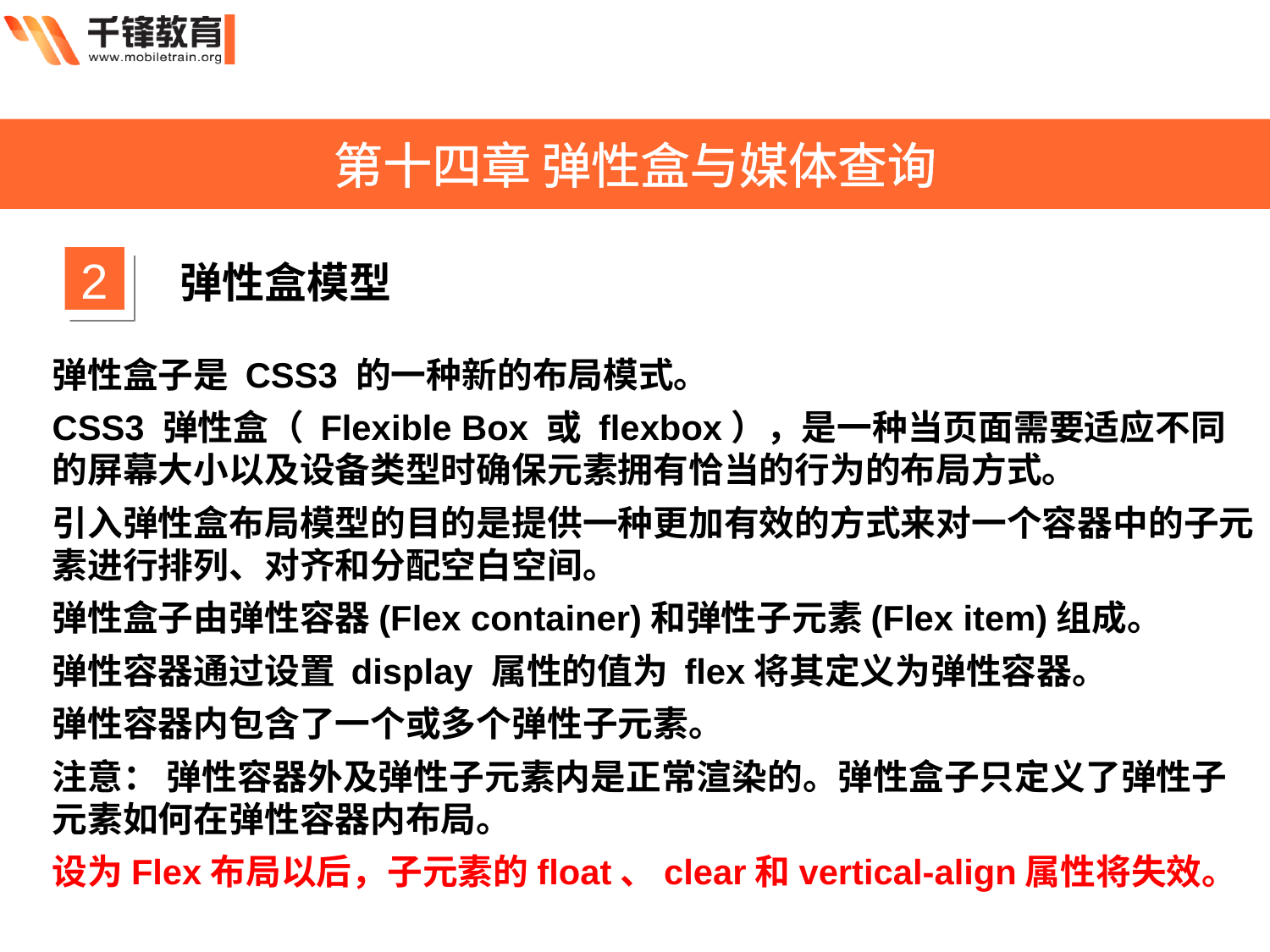

第十四章 弹性盒与媒体查询
2

弹性盒模型

弹性盒子是 CSS3 的一种新的布局模式。
CSS3 弹性盒（ Flexible Box 或 flexbox），是一种当页面需要适应不同的屏幕大小以及设备类型时确保元素拥有恰当的行为的布局方式。
引入弹性盒布局模型的目的是提供一种更加有效的方式来对一个容器中的子元素进行排列、对齐和分配空白空间。
弹性盒子由弹性容器(Flex container)和弹性子元素(Flex item)组成。
弹性容器通过设置 display 属性的值为 flex将其定义为弹性容器。
弹性容器内包含了一个或多个弹性子元素。
注意： 弹性容器外及弹性子元素内是正常渲染的。弹性盒子只定义了弹性子元素如何在弹性容器内布局。
设为Flex布局以后，子元素的float、clear和vertical-align属性将失效。